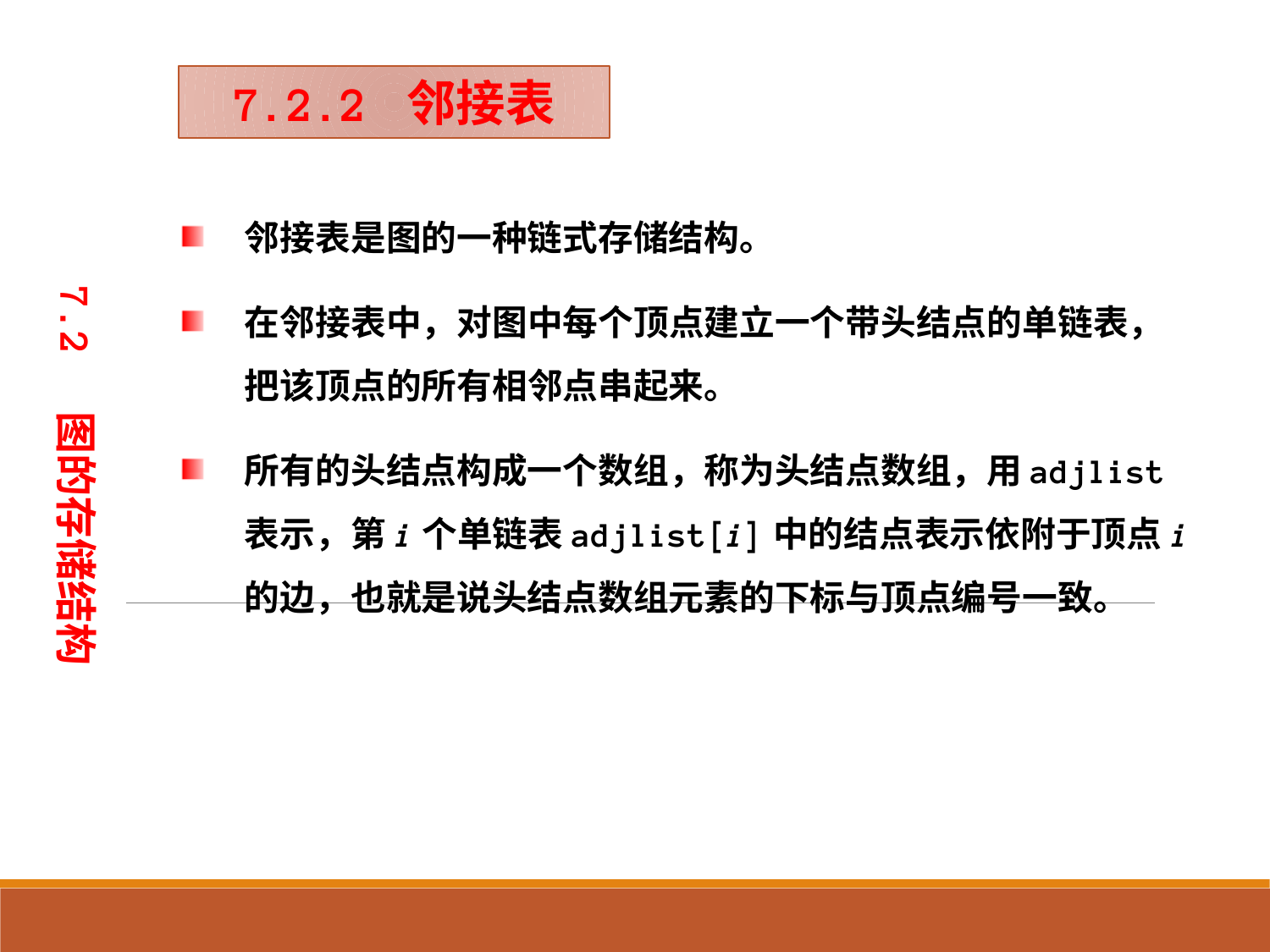

7.2.2 邻接表
邻接表是图的一种链式存储结构。
在邻接表中，对图中每个顶点建立一个带头结点的单链表，把该顶点的所有相邻点串起来。
所有的头结点构成一个数组，称为头结点数组，用adjlist表示，第i个单链表adjlist[i]中的结点表示依附于顶点i的边，也就是说头结点数组元素的下标与顶点编号一致。
7.2  图的存储结构